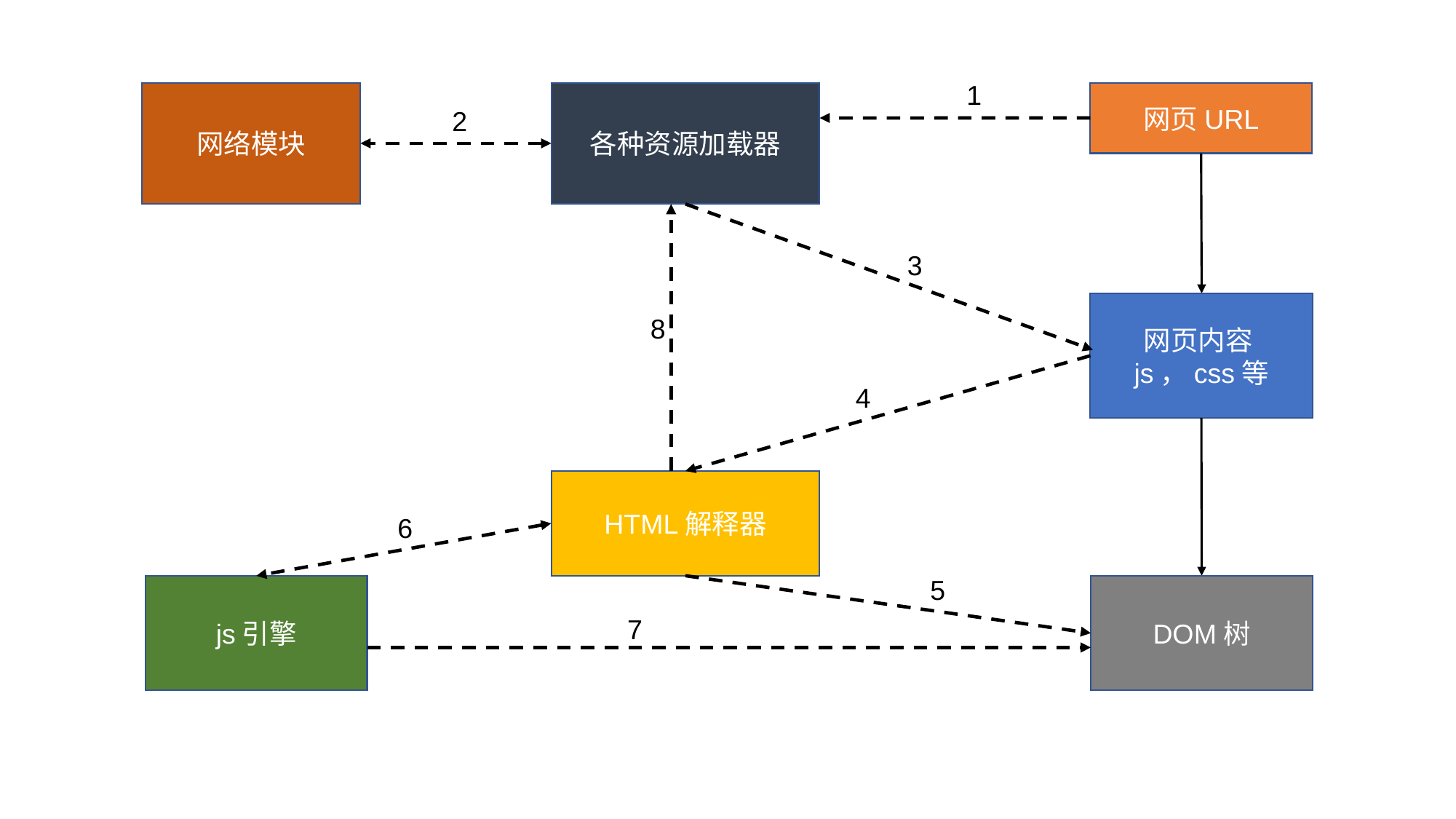

1
网络模块
各种资源加载器
网页URL
2
3
网页内容js，css等
8
4
HTML解释器
6
5
js引擎
DOM树
7